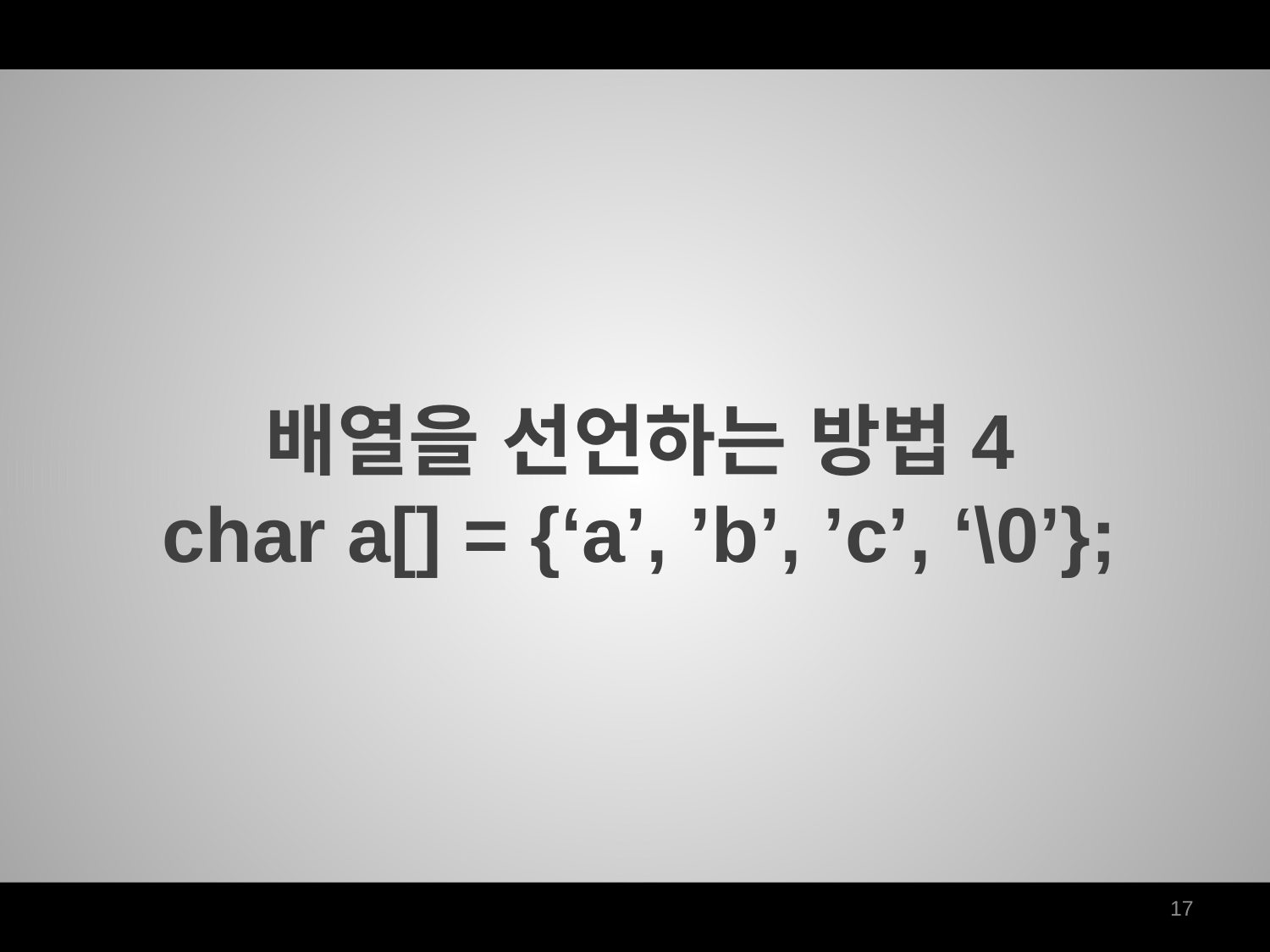

배열을 선언하는 방법4
char a[] = {‘a’, ’b’, ’c’, ‘\0’};
17